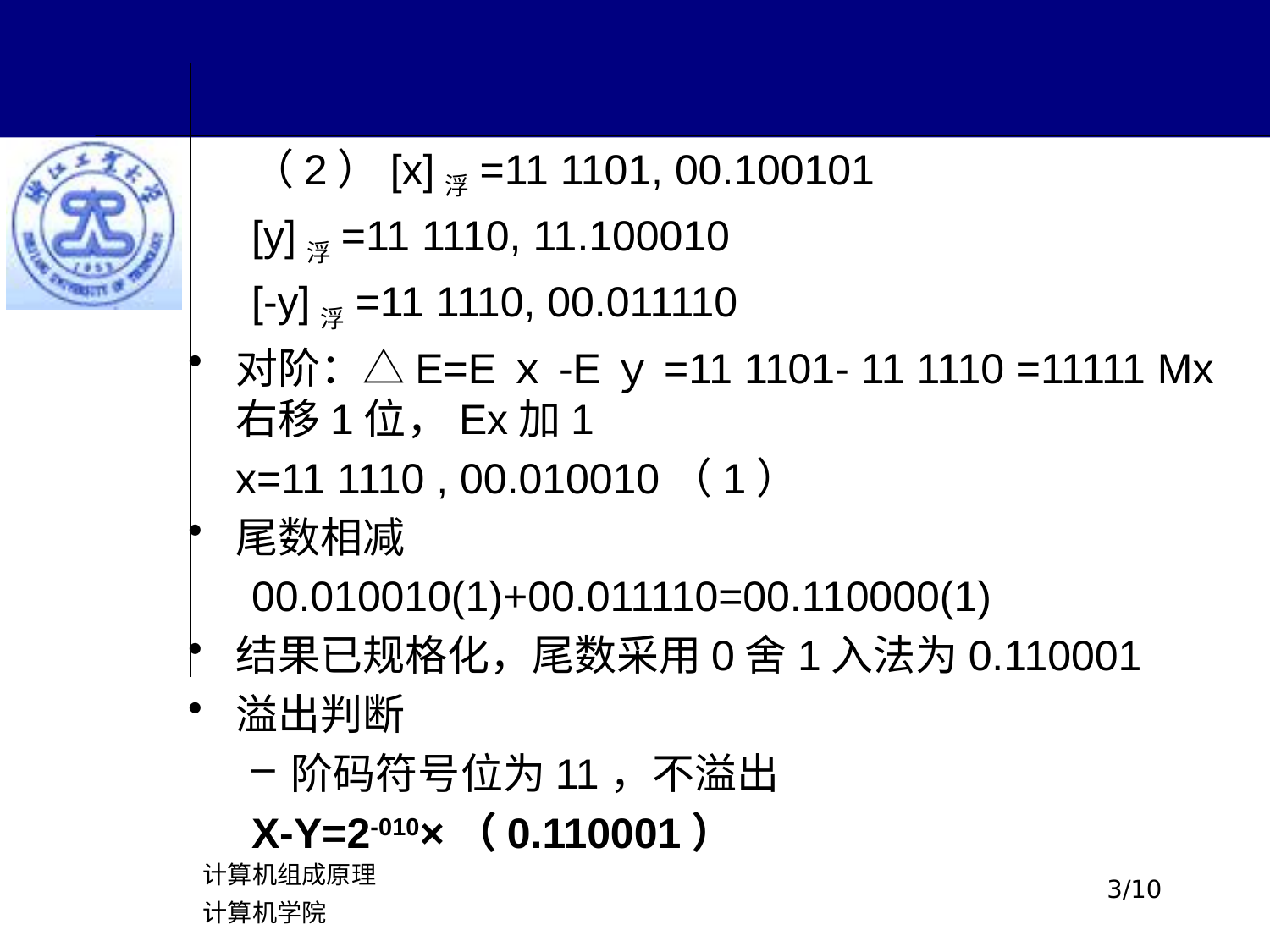

# （2）[x]浮=11 1101, 00.100101
[y]浮=11 1110, 11.100010
[-y]浮=11 1110, 00.011110
对阶：△E=Eｘ-Eｙ=11 1101- 11 1110 =11111 Mx右移1位，Ex加1
    x=11 1110 , 00.010010（1）
尾数相减
00.010010(1)+00.011110=00.110000(1)
结果已规格化，尾数采用0舍1入法为0.110001
溢出判断
阶码符号位为11，不溢出
X-Y=2-010×（0.110001）
计算机组成原理
计算机学院

3/10